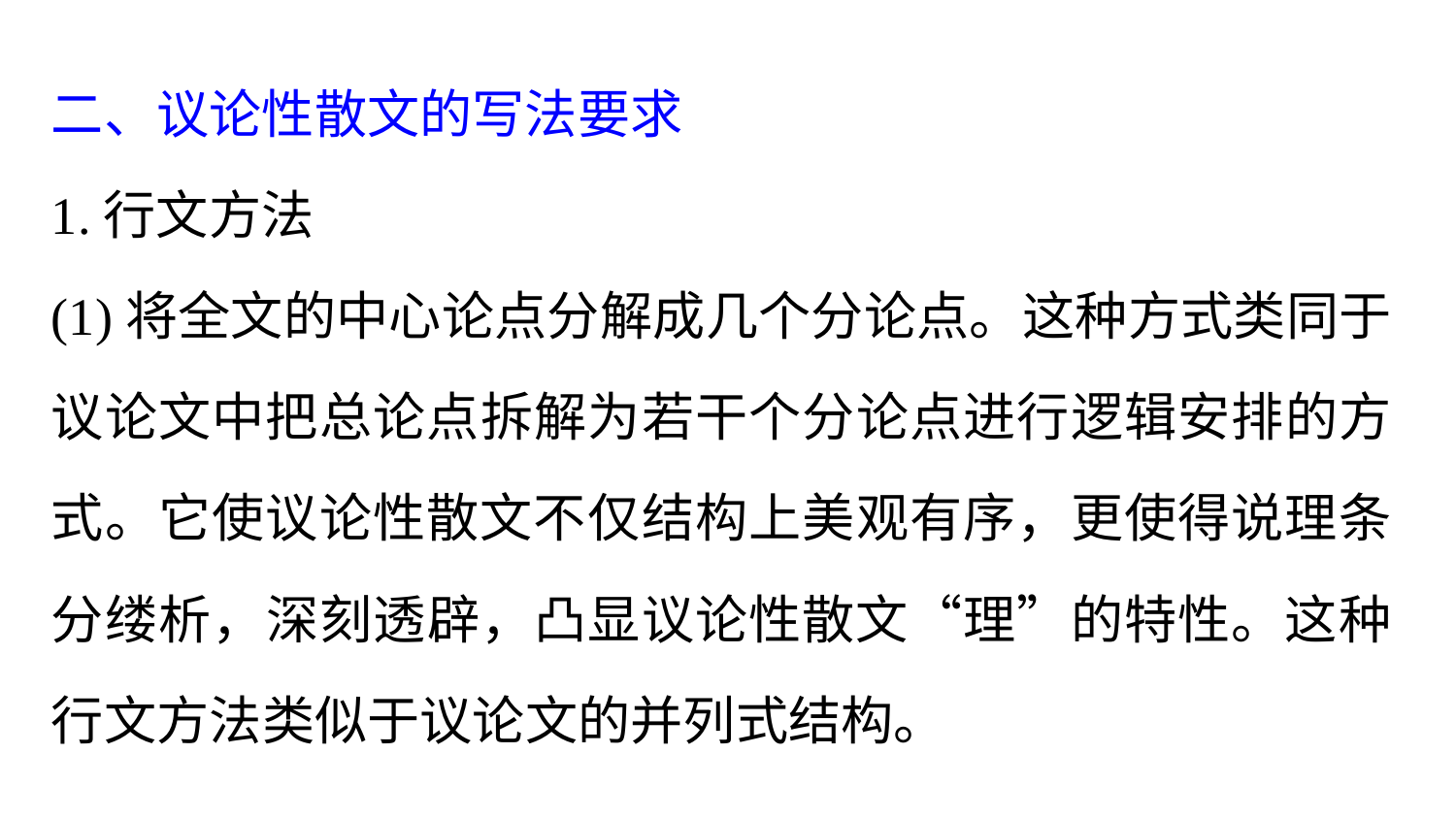

二、议论性散文的写法要求
1.行文方法
(1)将全文的中心论点分解成几个分论点。这种方式类同于议论文中把总论点拆解为若干个分论点进行逻辑安排的方式。它使议论性散文不仅结构上美观有序，更使得说理条分缕析，深刻透辟，凸显议论性散文“理”的特性。这种行文方法类似于议论文的并列式结构。